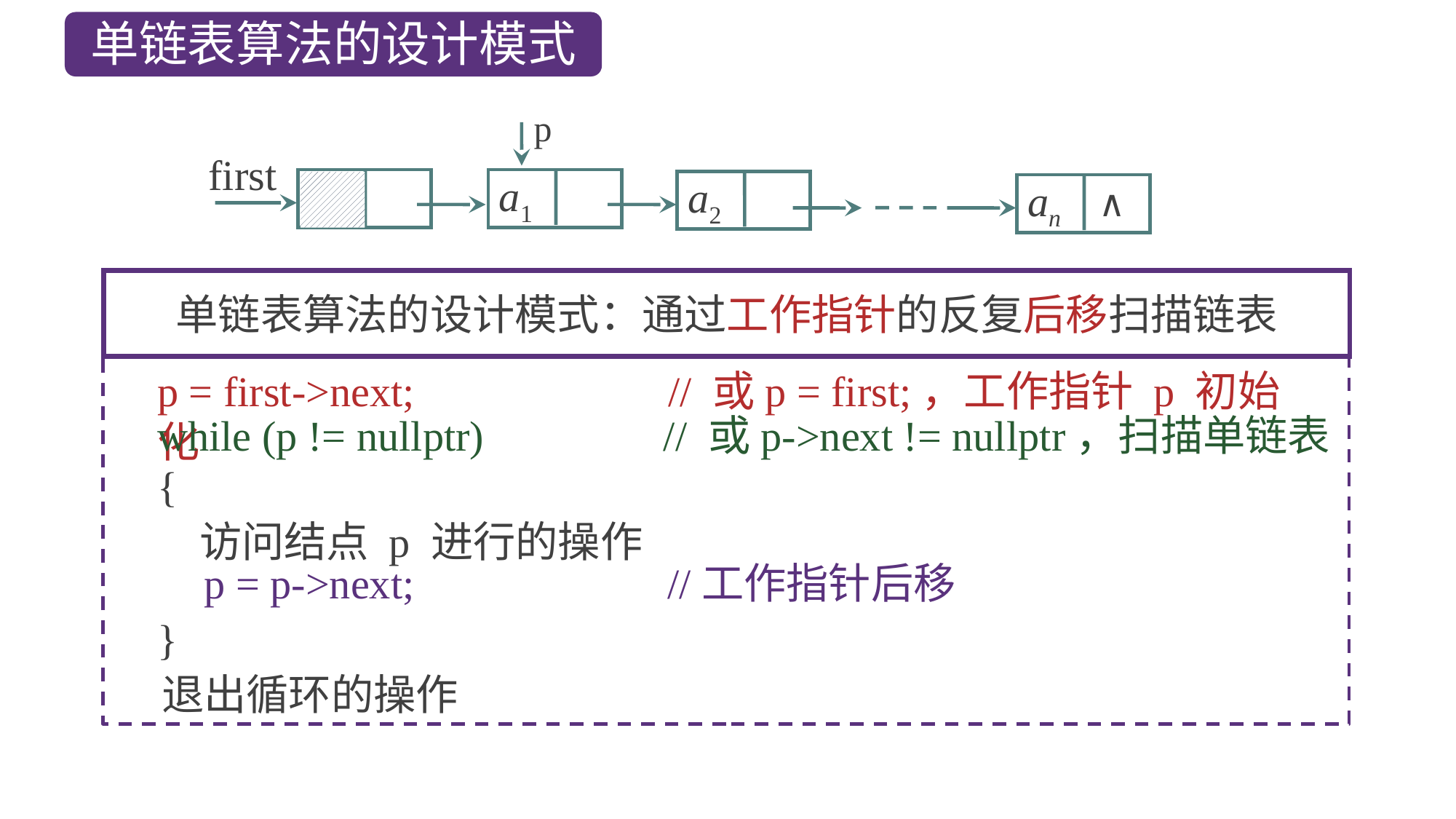

单链表算法的设计模式

p

first

a1

a2

∧
an

单链表算法的设计模式：通过工作指针的反复后移扫描链表

        访问结点 p 进行的操作

    退出循环的操作
p = first->next;                        // 或p = first;，工作指针 p 初始化
while (p != nullptr)                 // 或p->next != nullptr，扫描单链表
{

}
p = p->next;                        //工作指针后移